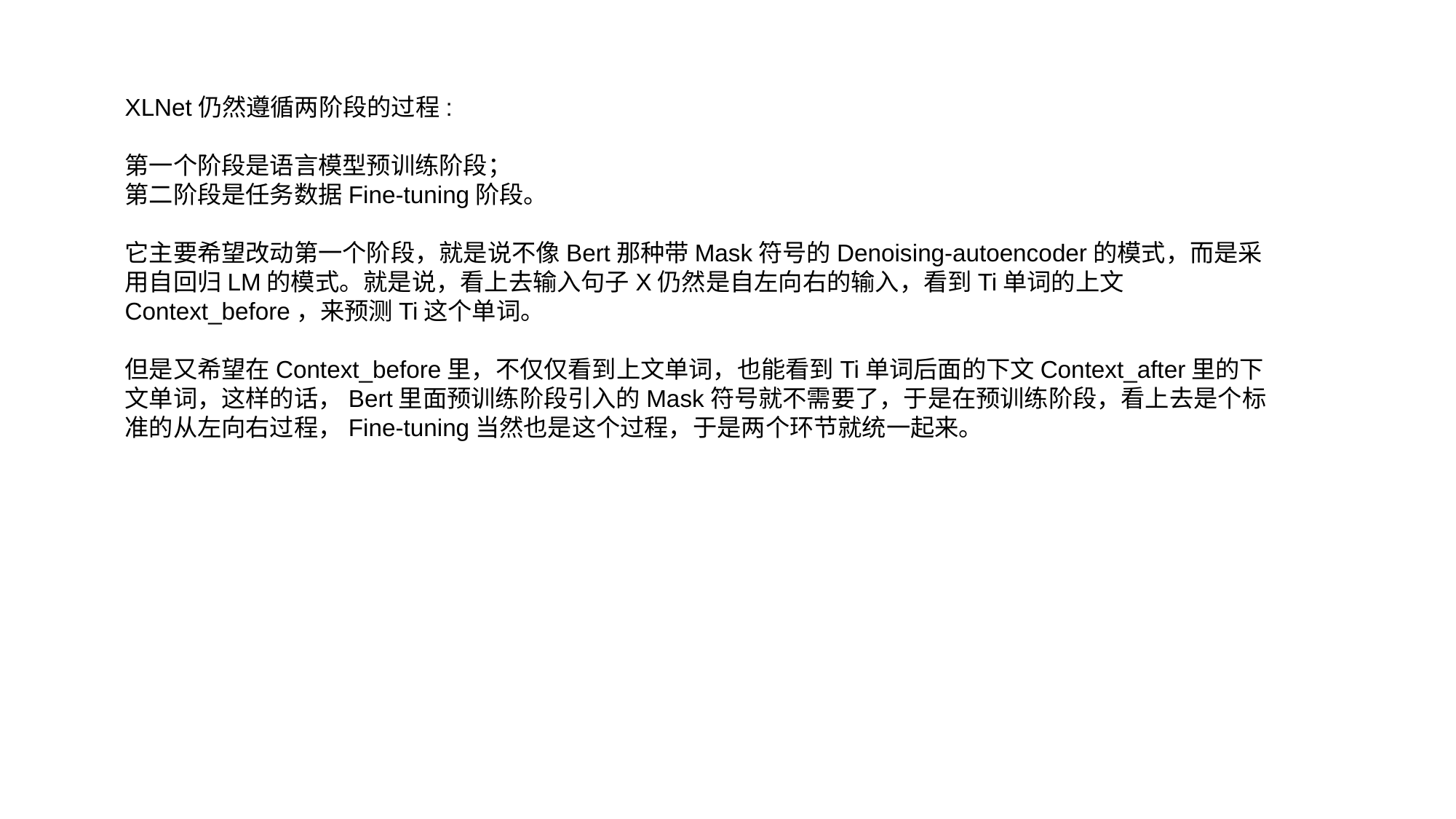

XLNet仍然遵循两阶段的过程:

第一个阶段是语言模型预训练阶段；
第二阶段是任务数据Fine-tuning阶段。

它主要希望改动第一个阶段，就是说不像Bert那种带Mask符号的Denoising-autoencoder的模式，而是采用自回归LM的模式。就是说，看上去输入句子X仍然是自左向右的输入，看到Ti单词的上文Context_before，来预测Ti这个单词。

但是又希望在Context_before里，不仅仅看到上文单词，也能看到Ti单词后面的下文Context_after里的下文单词，这样的话，Bert里面预训练阶段引入的Mask符号就不需要了，于是在预训练阶段，看上去是个标准的从左向右过程，Fine-tuning当然也是这个过程，于是两个环节就统一起来。